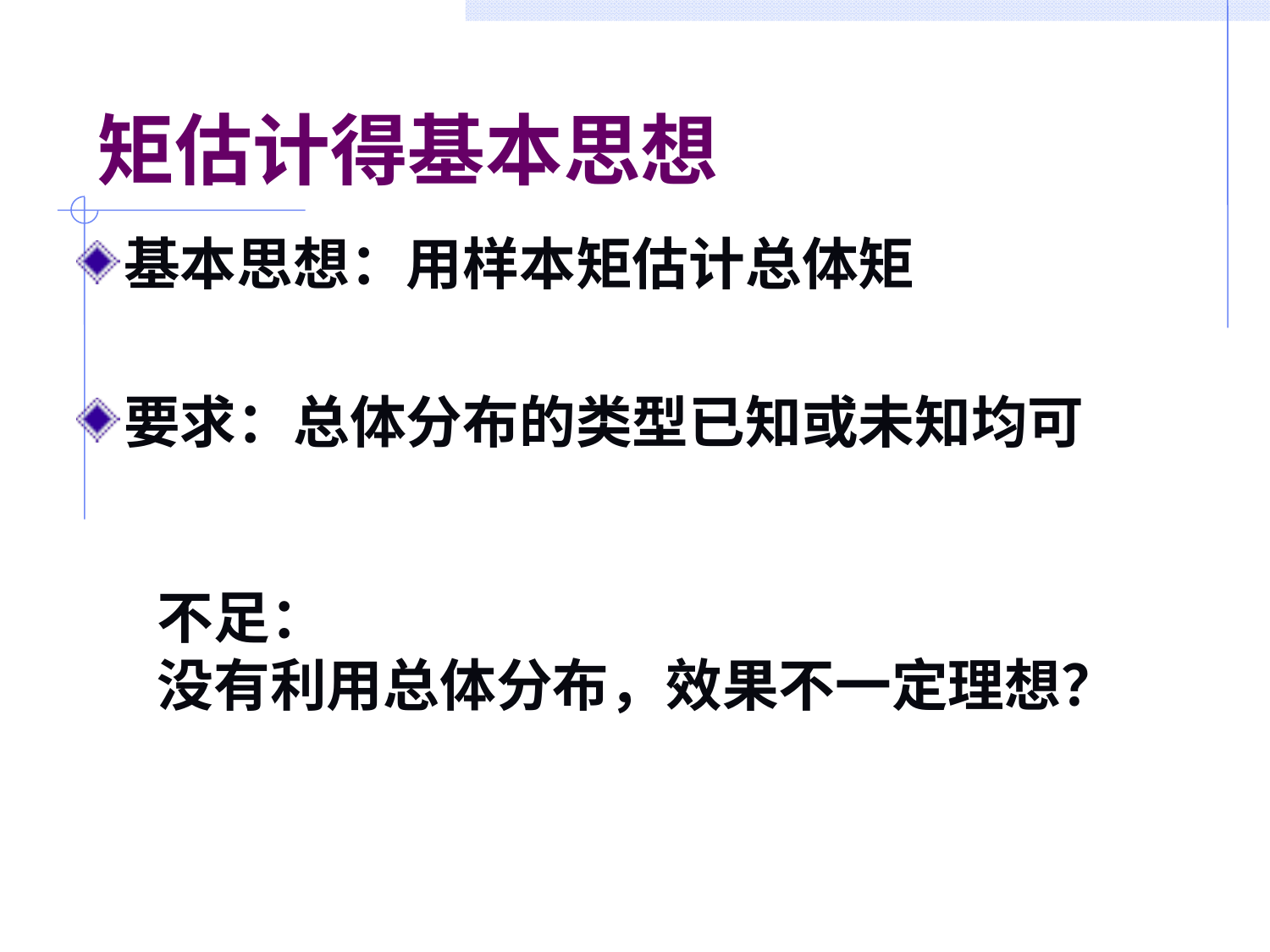

# 矩估计得基本思想
基本思想：用样本矩估计总体矩

要求：总体分布的类型已知或未知均可
不足：
没有利用总体分布，效果不一定理想？